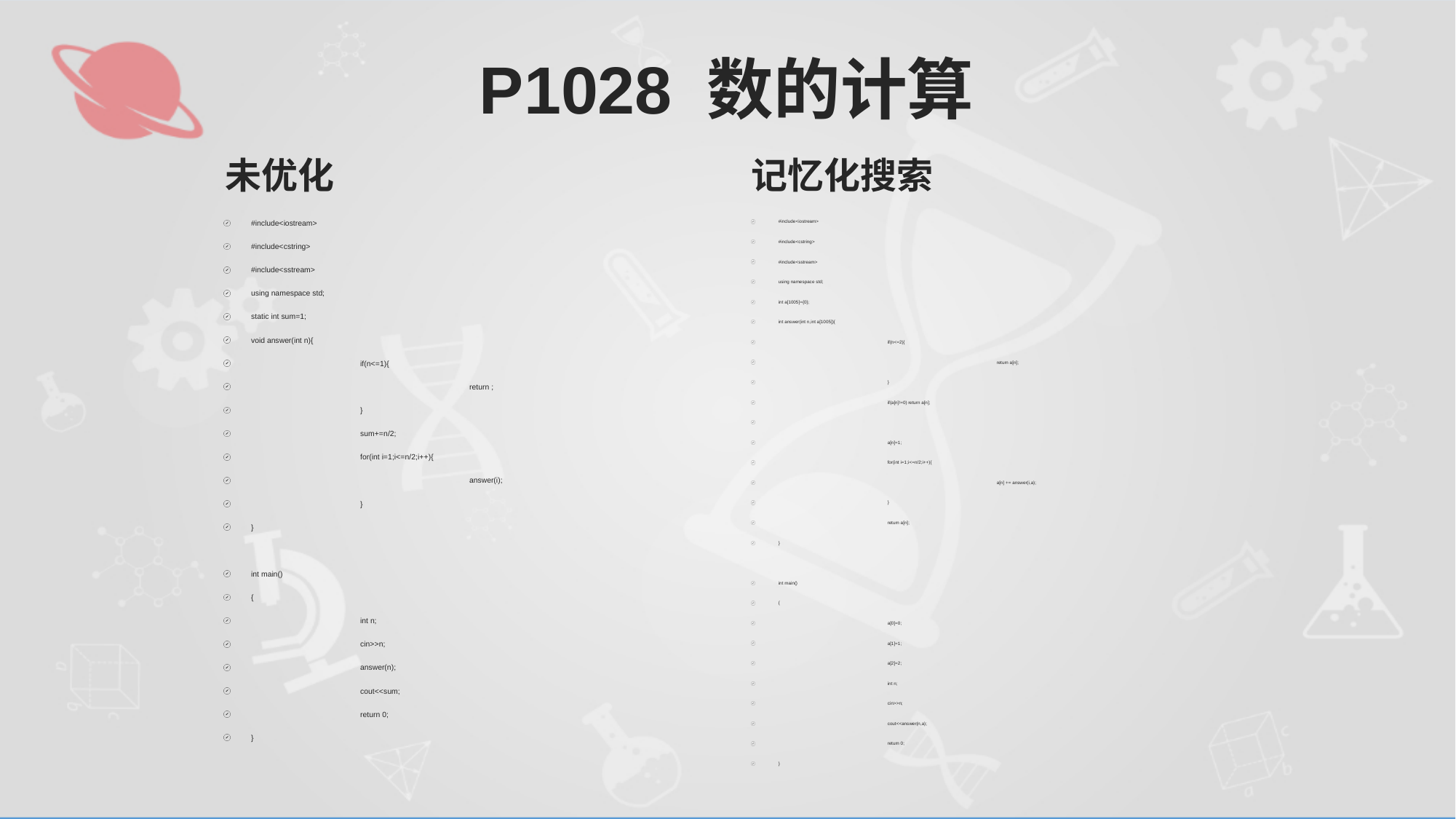

# P1028 数的计算
未优化
记忆化搜索
#include<iostream>
#include<cstring>
#include<sstream>
using namespace std;
static int sum=1;
void answer(int n){
	if(n<=1){
		return ;
	}
	sum+=n/2;
	for(int i=1;i<=n/2;i++){
		answer(i);
	}
}

int main()
{
	int n;
	cin>>n;
	answer(n);
	cout<<sum;
	return 0;
}
#include<iostream>
#include<cstring>
#include<sstream>
using namespace std;
int a[1005]={0};
int answer(int n,int a[1005]){
	if(n<=2){
		return a[n];
	}
	if(a[n]!=0) return a[n];

	a[n]=1;
	for(int i=1;i<=n/2;i++){
		a[n] += answer(i,a);
	}
	return a[n];
}

int main()
{
	a[0]=0;
	a[1]=1;
	a[2]=2;
	int n;
	cin>>n;
	cout<<answer(n,a);
	return 0;
}